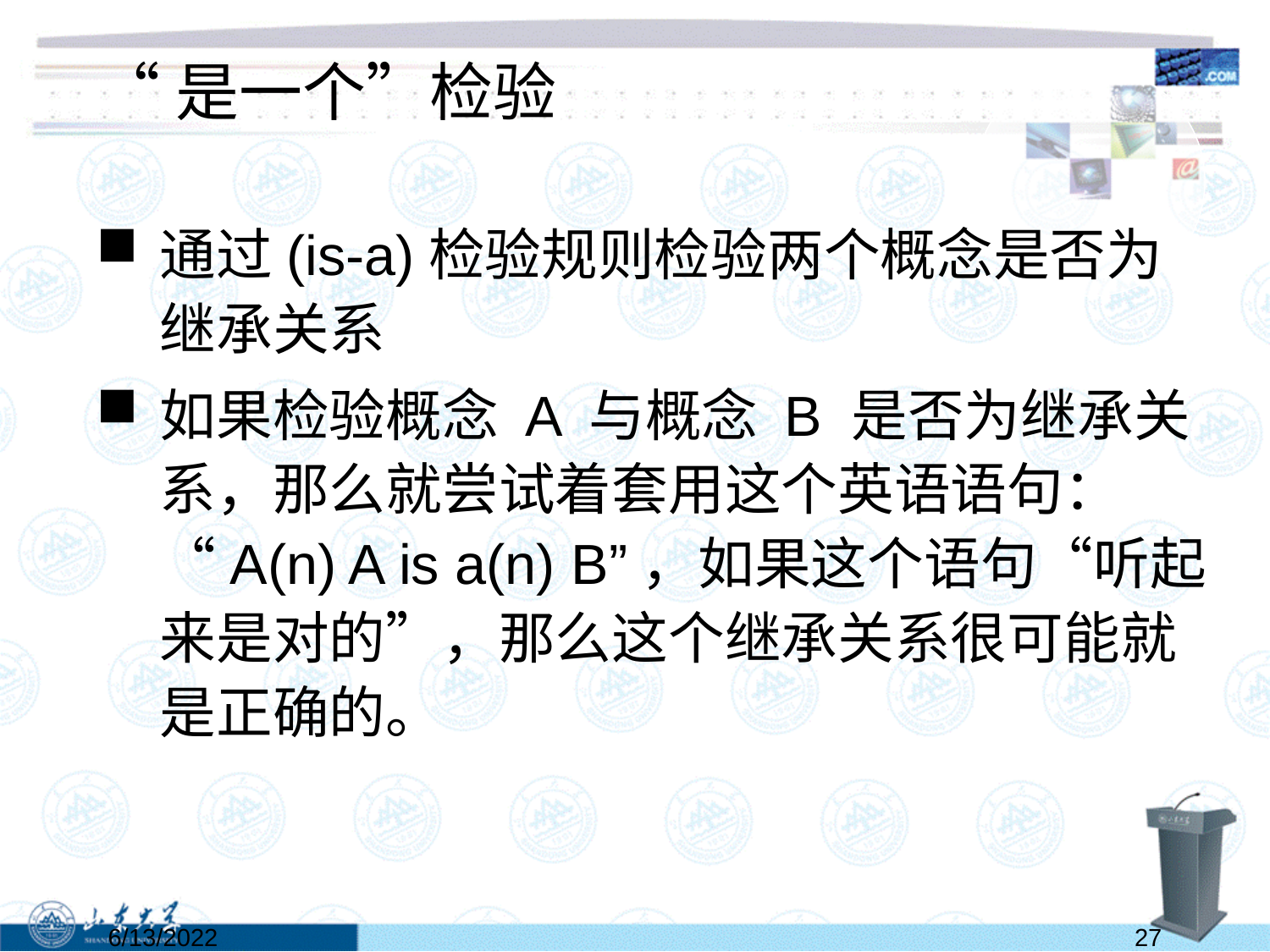

# “是一个”检验
通过(is-a)检验规则检验两个概念是否为继承关系
如果检验概念 A 与概念 B 是否为继承关系，那么就尝试着套用这个英语语句：“A(n) A is a(n) B”，如果这个语句“听起来是对的”，那么这个继承关系很可能就是正确的。
6/13/2022
27